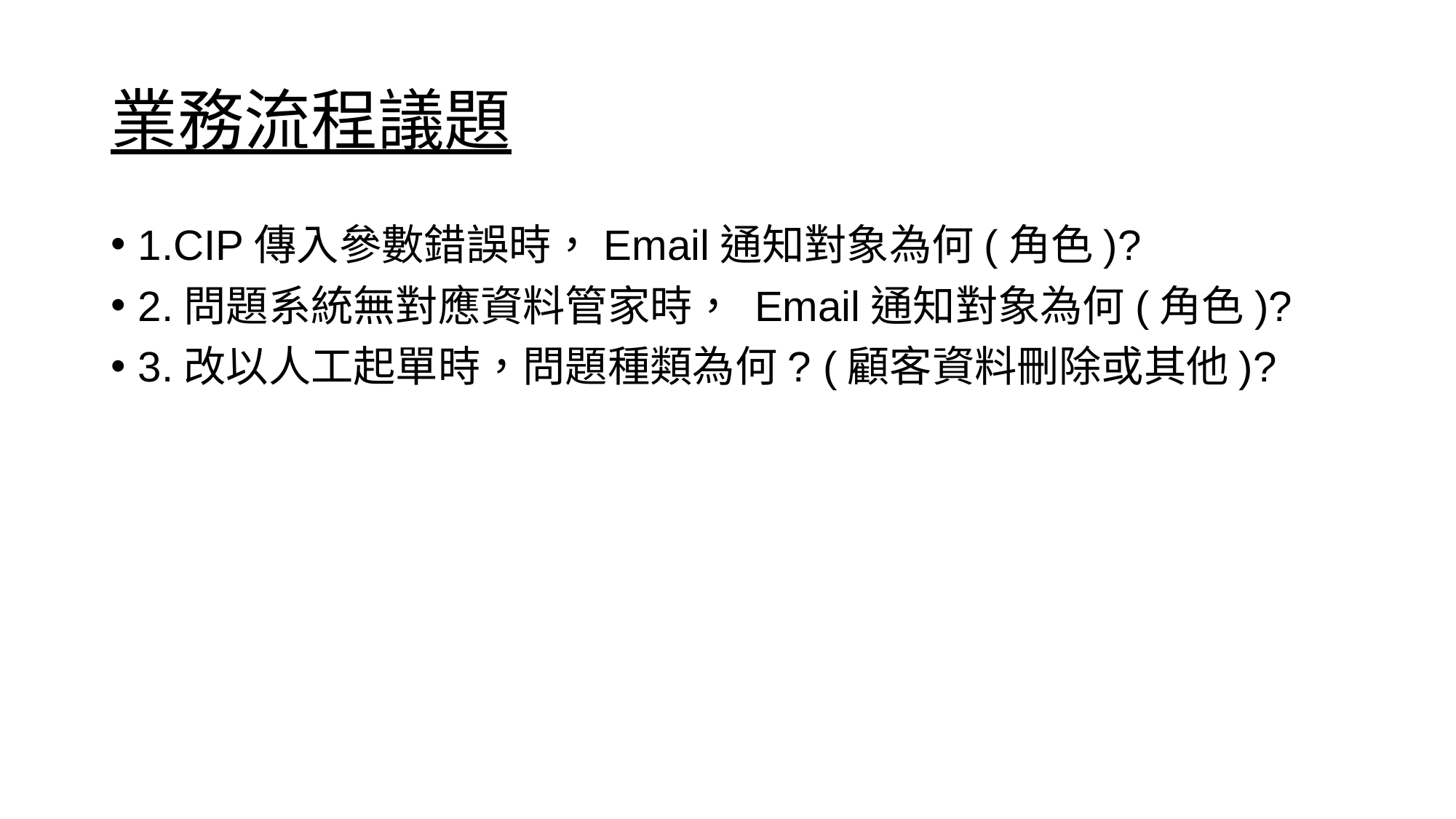

# 業務流程議題
1.CIP傳入參數錯誤時，Email通知對象為何(角色)?
2.問題系統無對應資料管家時， Email通知對象為何(角色)?
3.改以人工起單時，問題種類為何? (顧客資料刪除或其他)?